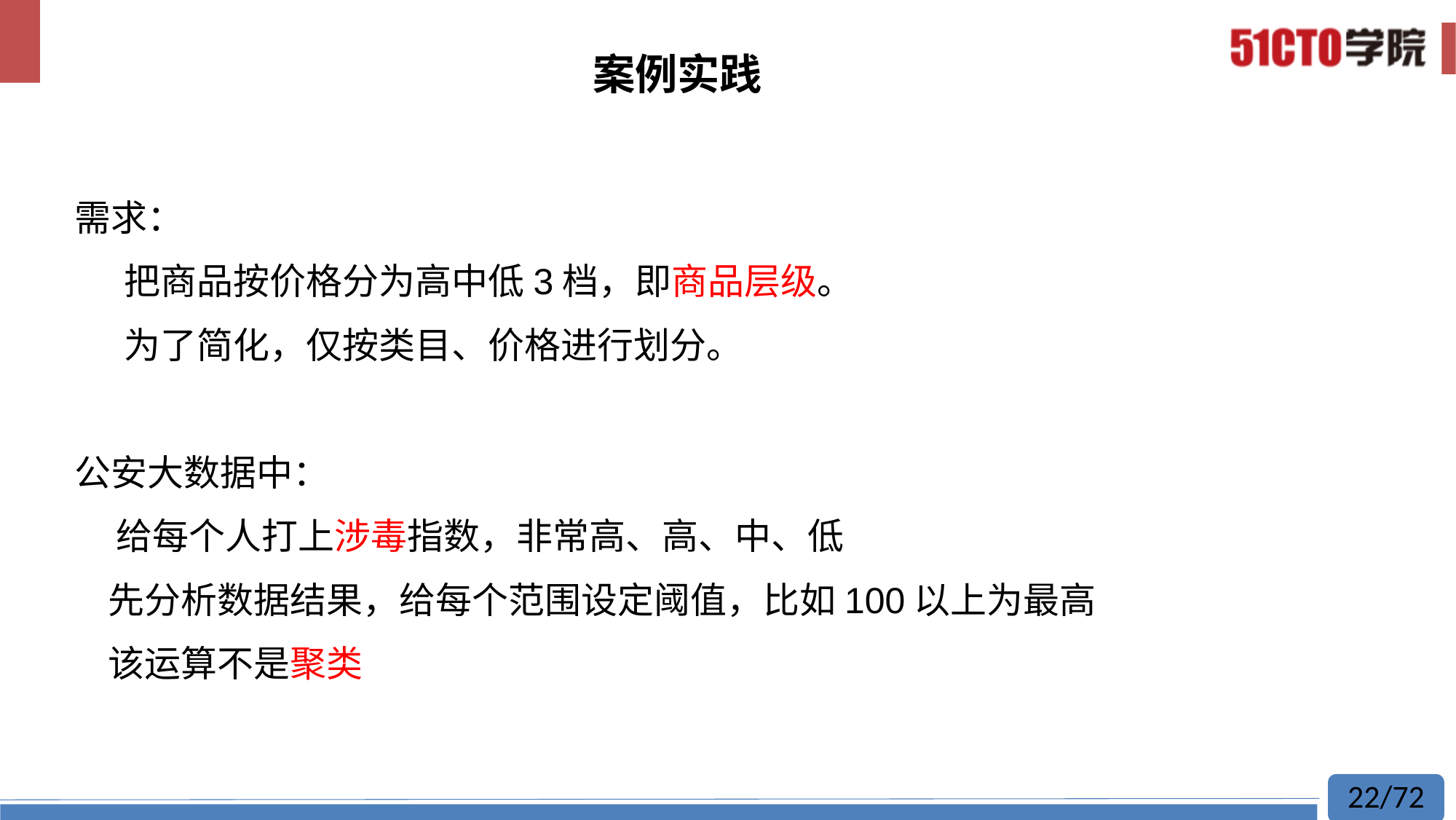

# 案例实践
需求：
     把商品按价格分为高中低3档，即商品层级。
     为了简化，仅按类目、价格进行划分。

公安大数据中：
    给每个人打上涉毒指数，非常高、高、中、低
   先分析数据结果，给每个范围设定阈值，比如100以上为最高
   该运算不是聚类